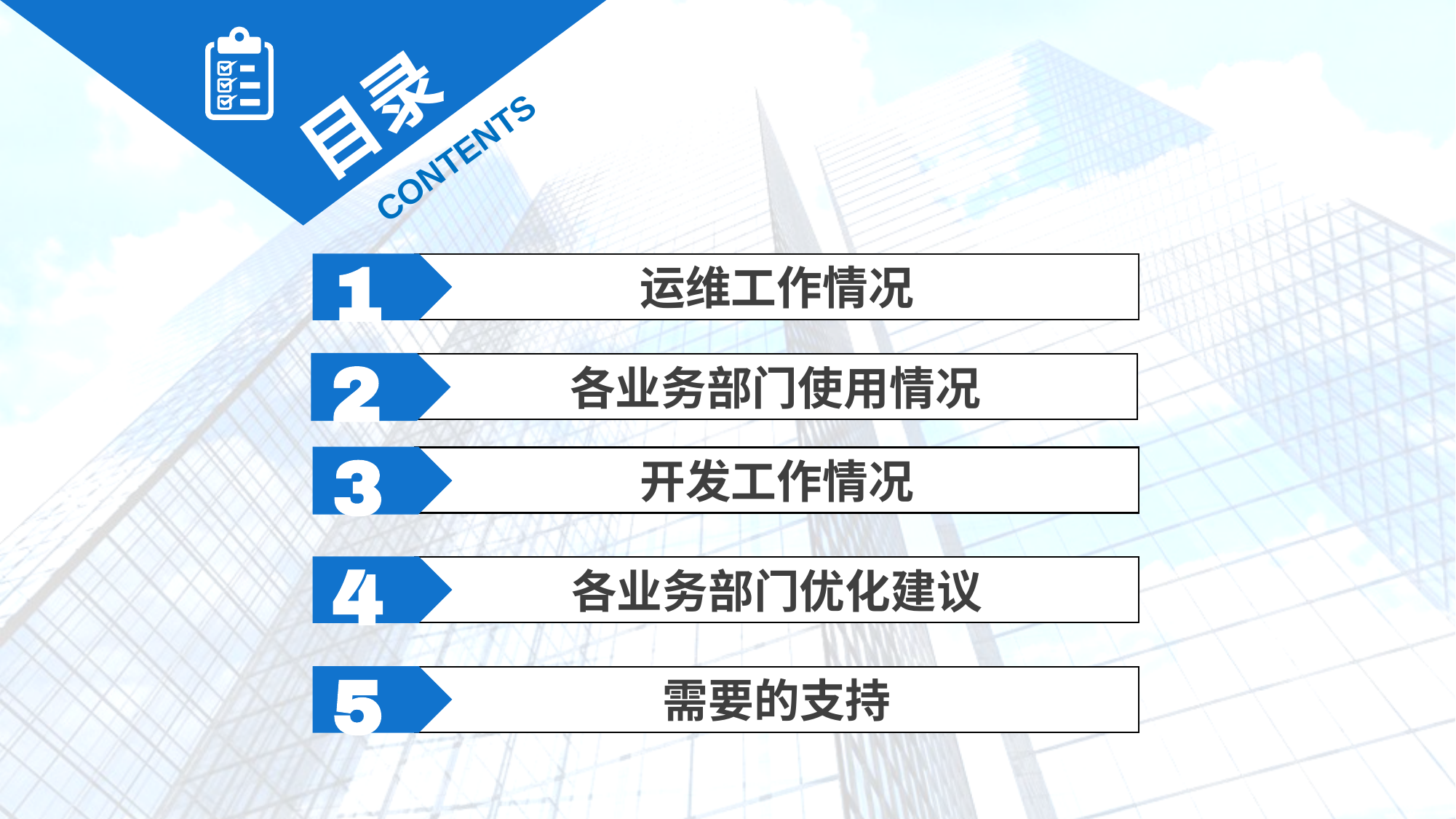

目录
CONTENTS
1

运维工作情况
2

各业务部门使用情况
3

开发工作情况
4

各业务部门优化建议
5

需要的支持